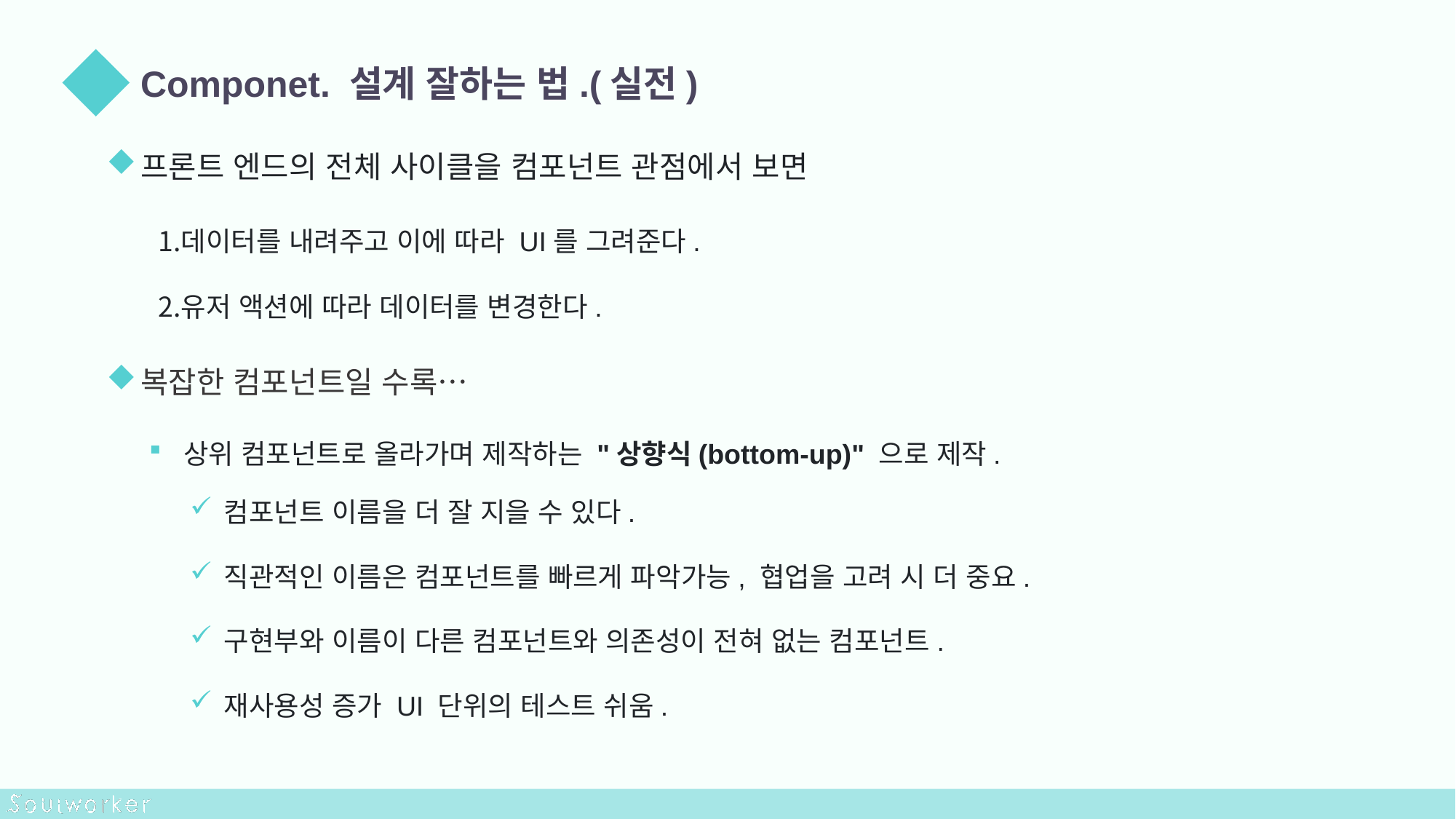

Componet. 설계 잘하는 법.(실전)
프론트 엔드의 전체 사이클을 컴포넌트 관점에서 보면
데이터를 내려주고 이에 따라 UI를 그려준다.
유저 액션에 따라 데이터를 변경한다.
복잡한 컴포넌트일 수록…
상위 컴포넌트로 올라가며 제작하는 "상향식(bottom-up)" 으로 제작.
컴포넌트 이름을 더 잘 지을 수 있다.
직관적인 이름은 컴포넌트를 빠르게 파악가능, 협업을 고려 시 더 중요.
구현부와 이름이 다른 컴포넌트와 의존성이 전혀 없는 컴포넌트.
재사용성 증가 UI 단위의 테스트 쉬움.